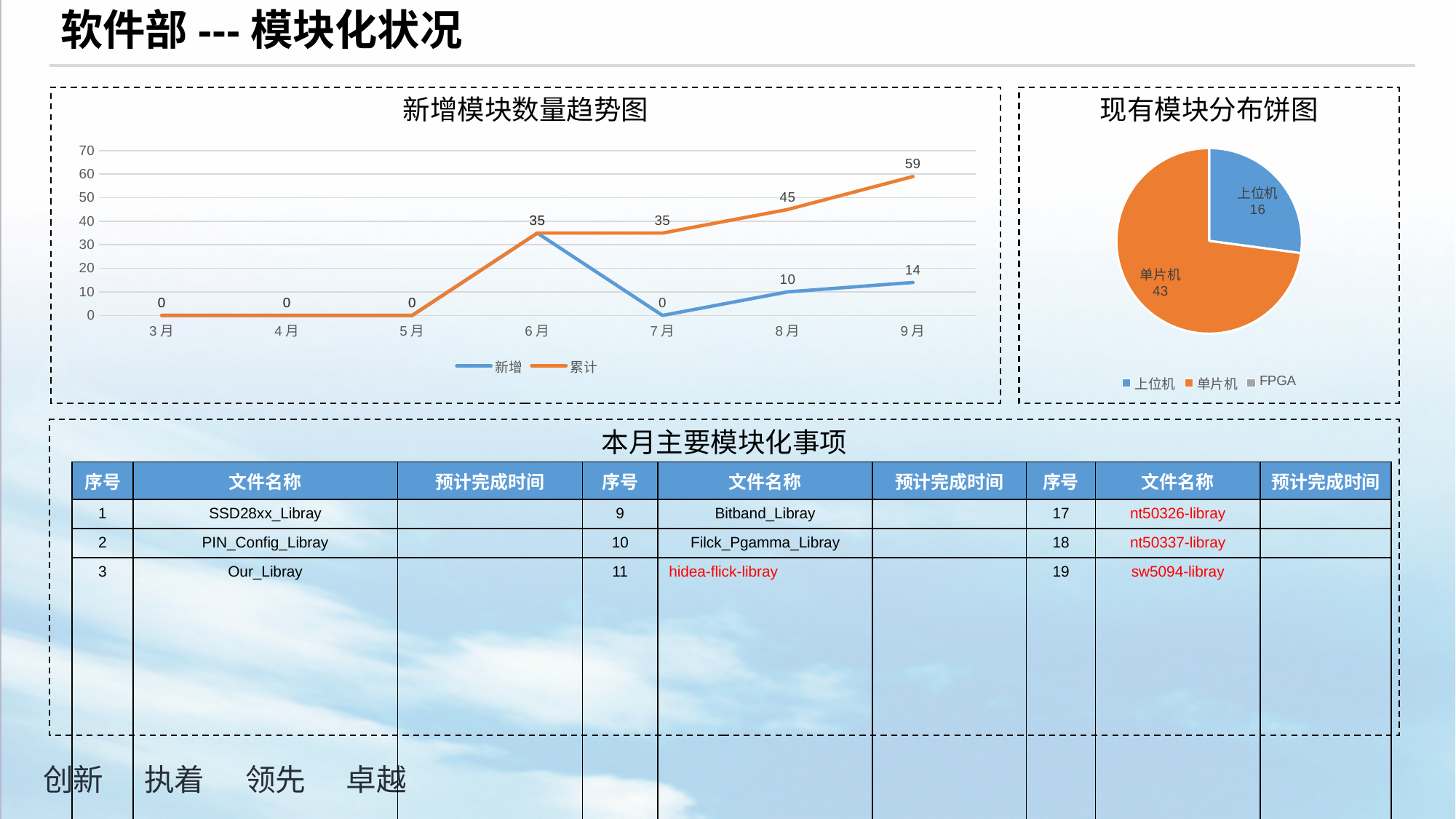

软件部---模块化状况
新增模块数量趋势图
现有模块分布饼图

### Chart

| Category |  |
|---|---|
| 上位机 | 16.0 |
| 单片机 | 43.0 |
| FPGA | 0.0 |

### Chart

| Category | 新增 | 累计 |
|---|---|---|
| 3月 | 0.0 | 0.0 |
| 4月 | 0.0 | 0.0 |
| 5月 | 0.0 | 0.0 |
| 6月 | 35.0 | 35.0 |
| 7月 | 0.0 | 35.0 |
| 8月 | 10.0 | 45.0 |
| 9月 | 14.0 | 59.0 |
本月主要模块化事项
| 序号 | 文件名称 | 预计完成时间 | 序号 | 文件名称 | 预计完成时间 | 序号 | 文件名称 | 预计完成时间 |
| --- | --- | --- | --- | --- | --- | --- | --- | --- |
| 1 | SSD28xx\_Libray |  | 9 | Bitband\_Libray |  | 17 | nt50326-libray |  |
| 2 | PIN\_Config\_Libray |  | 10 | Filck\_Pgamma\_Libray |  | 18 | nt50337-libray |  |
| 3 | Our\_Libray |  | 11 | hidea-flick-libray |  | 19 | sw5094-libray |  |
| 4 | Moni\_Iic\_B\_Libray |  | 12 | iml7942-libray |  | 20 | tps65126-libray |  |
| 5 | Moni\_Iic\_A\_Libray |  | 13 | cmxxx-libray |  | 21 | iml7975-libray |  |
| 6 | Misc\_Libray |  | 14 | flick-libray |  | 22 | iml7991-libray |  |
| 7 | Date Type\_Define\_Libray |  | 15 | g1625-libray |  | 23 | in603b-libray |  |
| 8 | Config\_Libray |  | 16 | max9684-libray |  | 24 | inc137-libray |  |